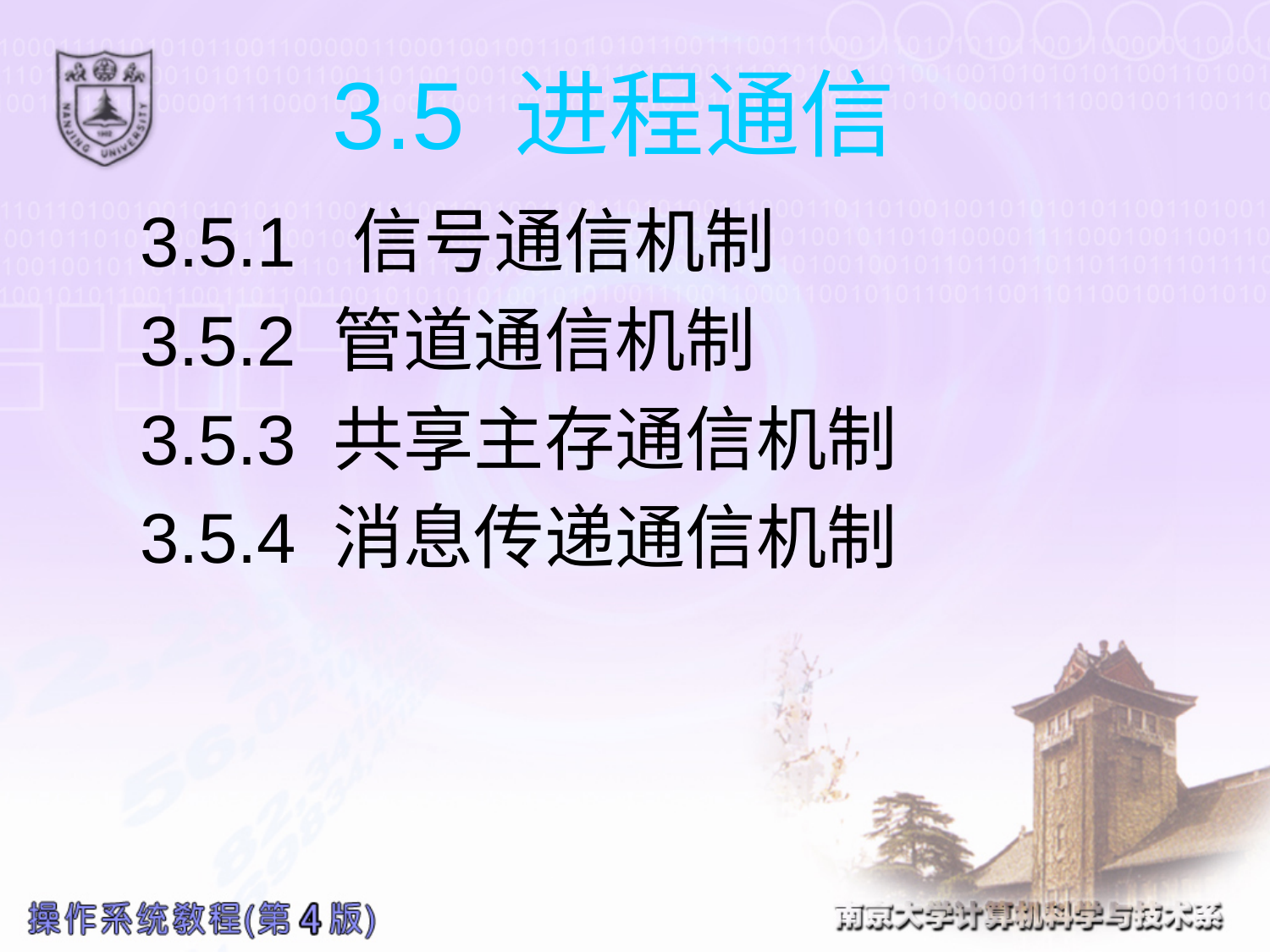

# 3.5 进程通信
3.5.1  信号通信机制
3.5.2 管道通信机制
3.5.3 共享主存通信机制
3.5.4 消息传递通信机制